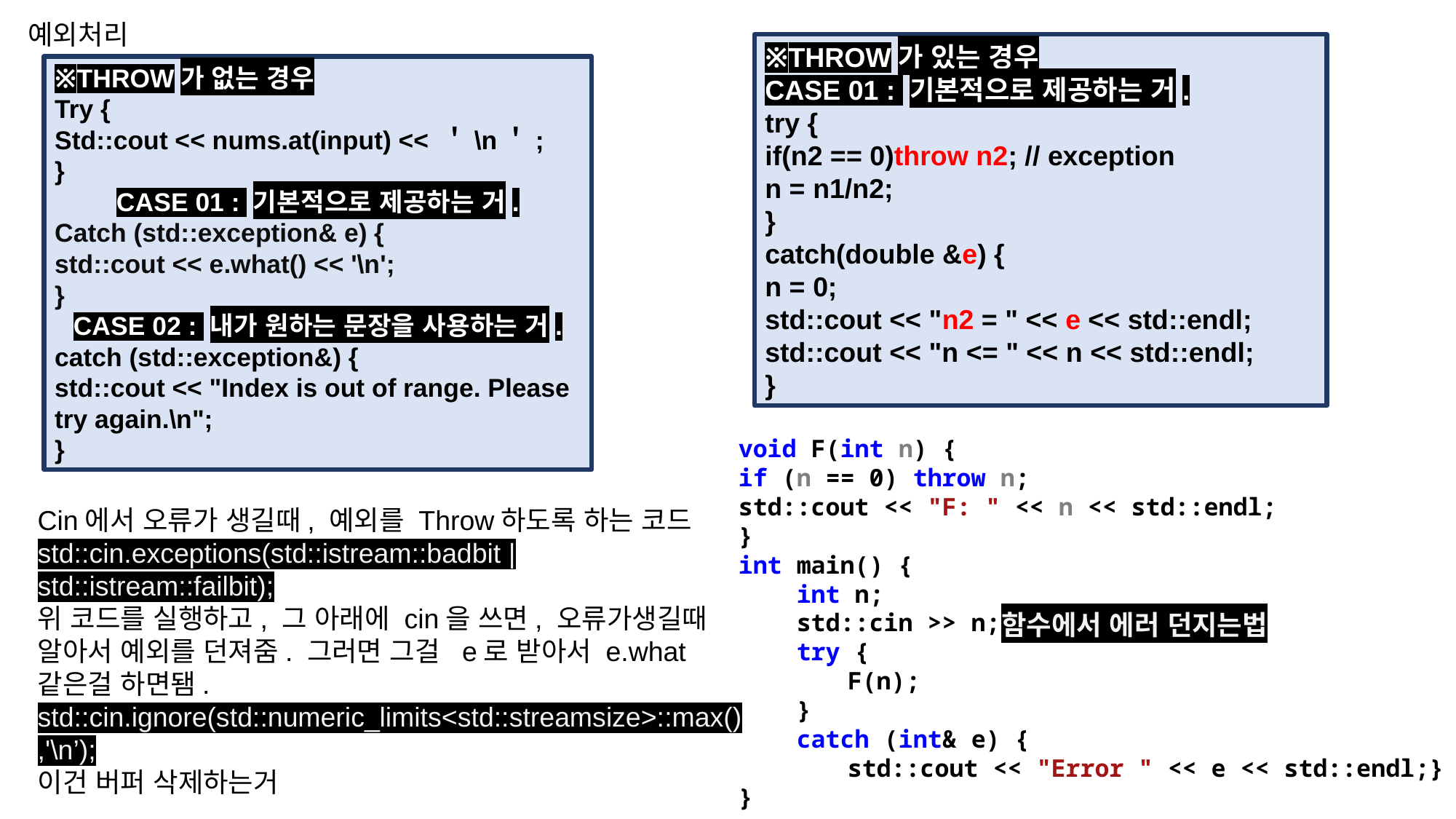

예외처리
※THROW가 있는 경우
CASE 01 : 기본적으로 제공하는 거.
try {
if(n2 == 0)throw n2; // exception
n = n1/n2;
}
catch(double &e) {
n = 0;
std::cout << "n2 = " << e << std::endl;
std::cout << "n <= " << n << std::endl;
}
※THROW가 없는 경우
Try {
Std::cout << nums.at(input) << ＇\n＇;
}
CASE 01 : 기본적으로 제공하는 거.
Catch (std::exception& e) {
std::cout << e.what() << '\n';
}
CASE 02 : 내가 원하는 문장을 사용하는 거.
catch (std::exception&) {
std::cout << "Index is out of range. Please try again.\n";
}
void F(int n) {
if (n == 0) throw n;
std::cout << "F: " << n << std::endl;
}
int main() {
    int n;
    std::cin >> n;
    try {
	F(n);
    }
    catch (int& e) {
	std::cout << "Error " << e << std::endl;}
}
Cin에서 오류가 생길때, 예외를 Throw하도록 하는 코드
std::cin.exceptions(std::istream::badbit | std::istream::failbit);
위 코드를 실행하고, 그 아래에 cin을 쓰면, 오류가생길때 알아서 예외를 던져줌. 그러면 그걸  e로 받아서 e.what같은걸 하면됌.
std::cin.ignore(std::numeric_limits<std::streamsize>::max(),'\n’);
이건 버퍼 삭제하는거
함수에서 에러 던지는법